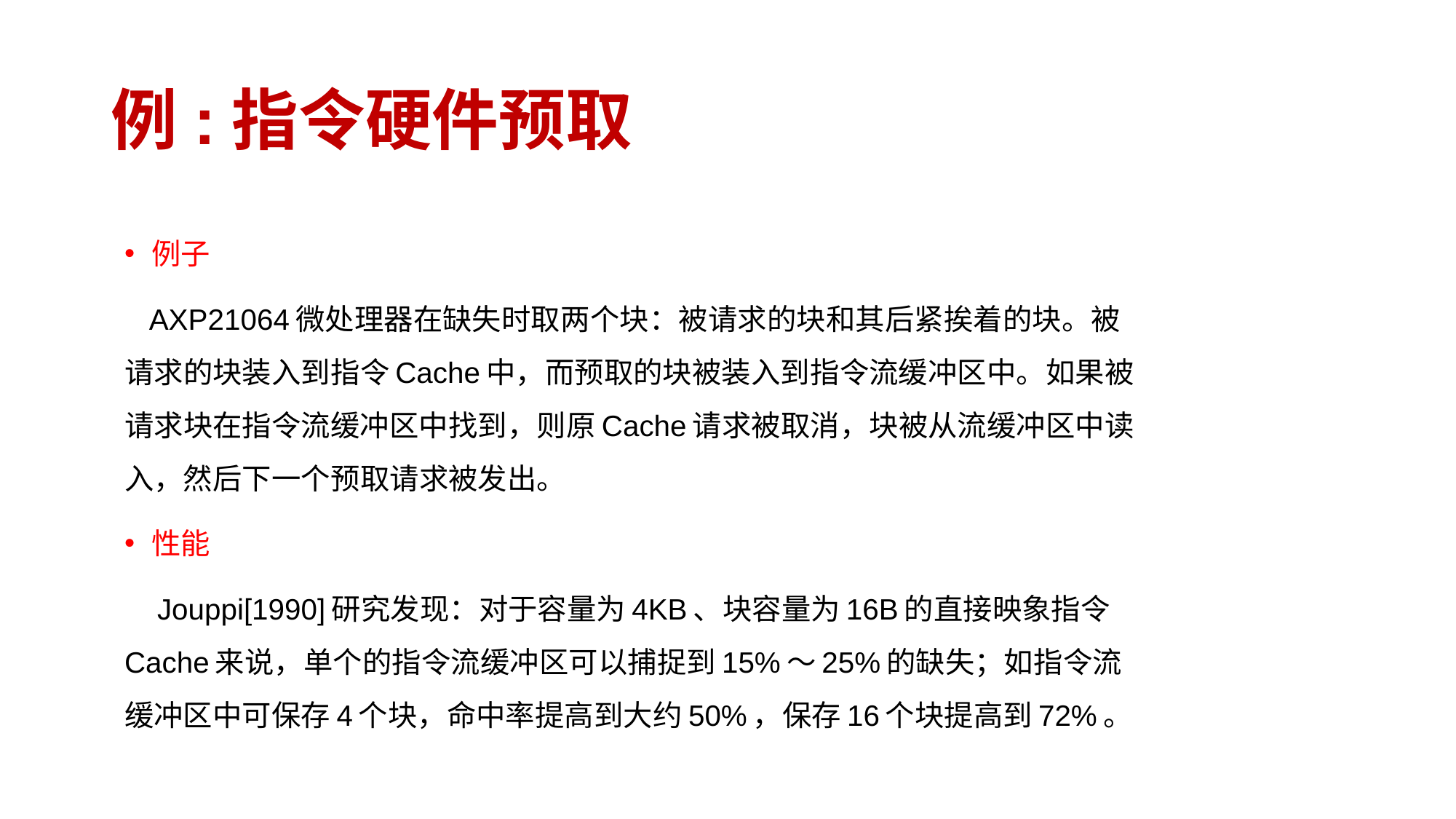

# 例:指令硬件预取
  例子
   AXP21064微处理器在缺失时取两个块：被请求的块和其后紧挨着的块。被请求的块装入到指令Cache中，而预取的块被装入到指令流缓冲区中。如果被请求块在指令流缓冲区中找到，则原Cache请求被取消，块被从流缓冲区中读入，然后下一个预取请求被发出。
  性能
    Jouppi[1990]研究发现：对于容量为4KB、块容量为16B的直接映象指令Cache来说，单个的指令流缓冲区可以捕捉到15%～25%的缺失；如指令流缓冲区中可保存4个块，命中率提高到大约50%，保存16个块提高到72%。